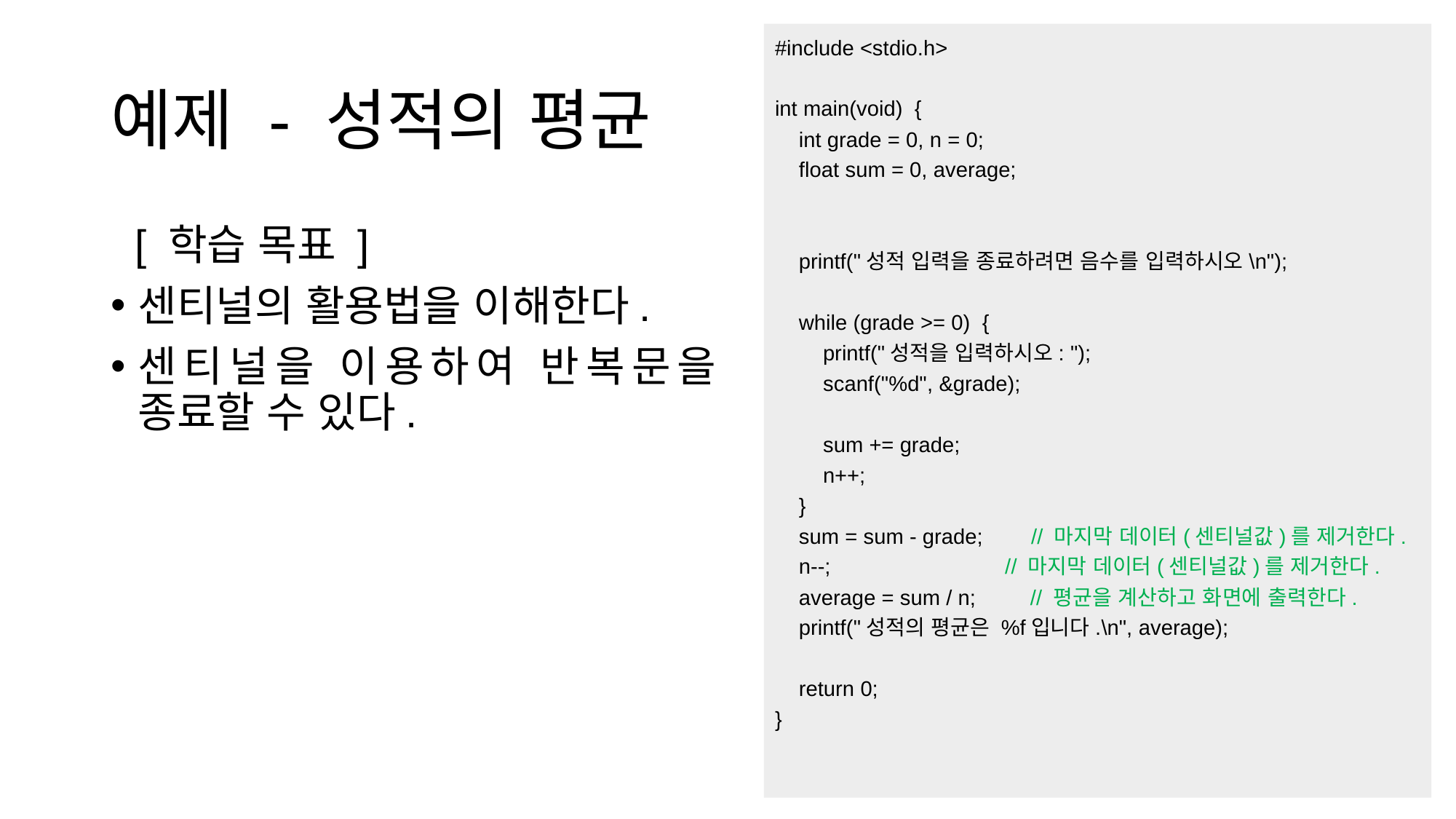

#include <stdio.h>

int main(void)  {
    int grade = 0, n = 0;
    float sum = 0, average;

    printf("성적 입력을 종료하려면 음수를 입력하시오\n");

    while (grade >= 0)  {
        printf("성적을 입력하시오: ");
        scanf("%d", &grade);

        sum += grade;
        n++;
    }
    sum = sum - grade;        // 마지막 데이터(센티널값)를 제거한다.
    n--;                             // 마지막 데이터(센티널값)를 제거한다.
    average = sum / n;         // 평균을 계산하고 화면에 출력한다.
    printf("성적의 평균은 %f입니다.\n", average);

    return 0;
}
# 예제 - 성적의 평균
  [ 학습 목표 ]
센티널의 활용법을 이해한다.
센티널을 이용하여 반복문을 종료할 수 있다.